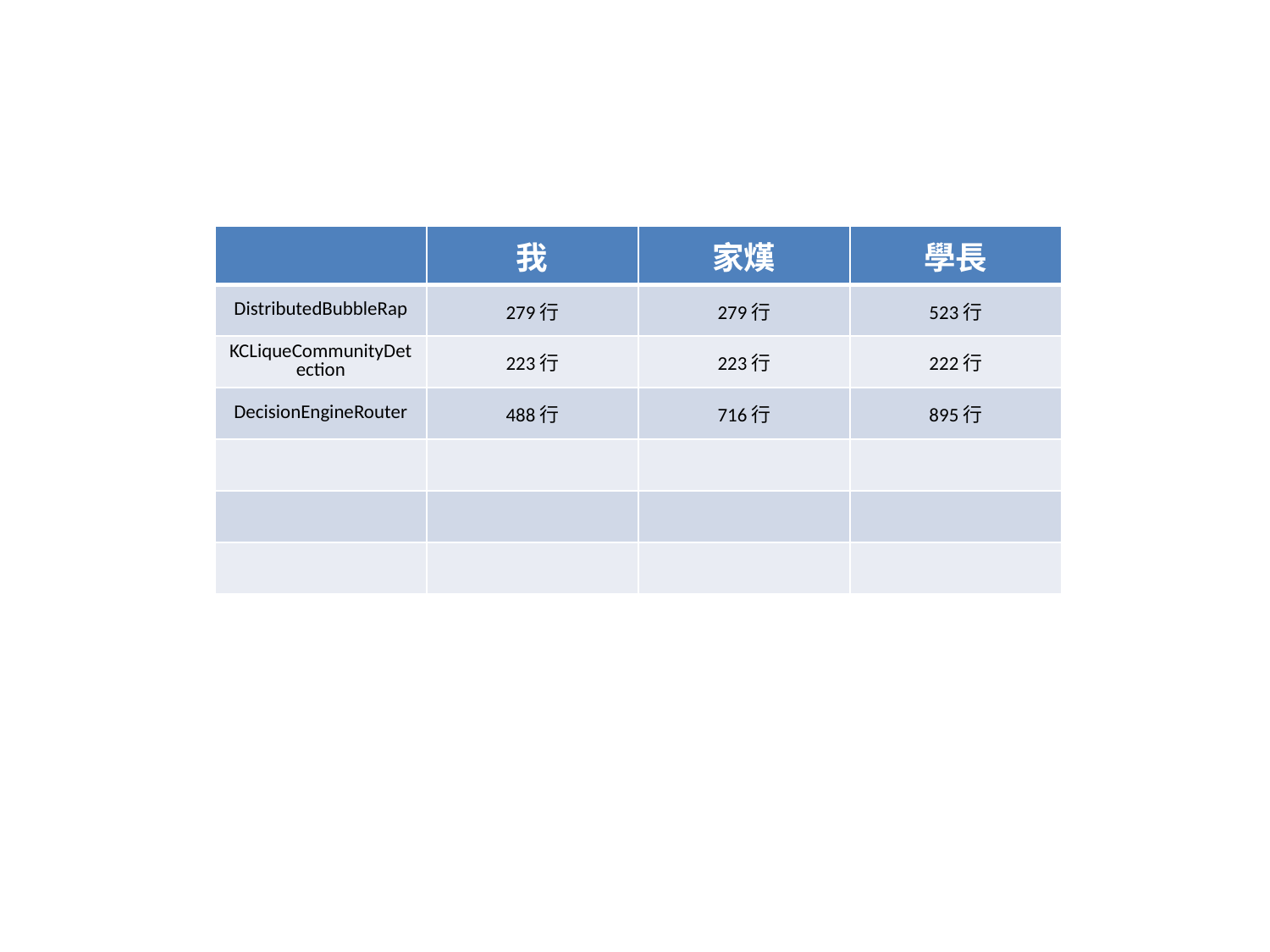

|  | 我 | 家熯 | 學長 |
| --- | --- | --- | --- |
| DistributedBubbleRap | 279行 | 279行 | 523行 |
| KCLiqueCommunityDetection | 223行 | 223行 | 222行 |
| DecisionEngineRouter | 488行 | 716行 | 895行 |
|  |  |  |  |
|  |  |  |  |
|  |  |  |  |